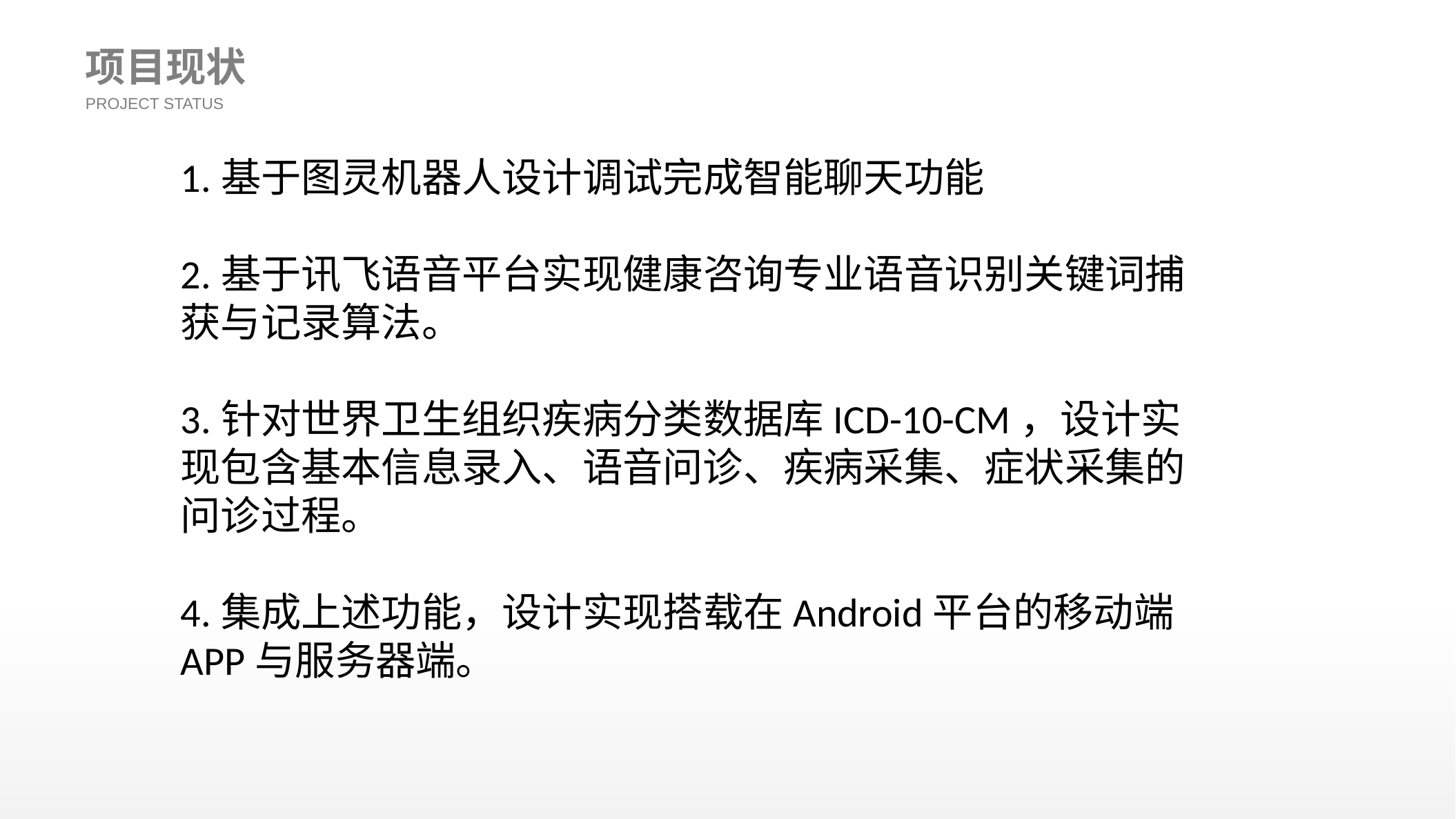

项目现状
PROJECT STATUS
1.基于图灵机器人设计调试完成智能聊天功能

2.基于讯飞语音平台实现健康咨询专业语音识别关键词捕获与记录算法。

3.针对世界卫生组织疾病分类数据库ICD-10-CM，设计实现包含基本信息录入、语音问诊、疾病采集、症状采集的问诊过程。

4.集成上述功能，设计实现搭载在Android平台的移动端APP与服务器端。